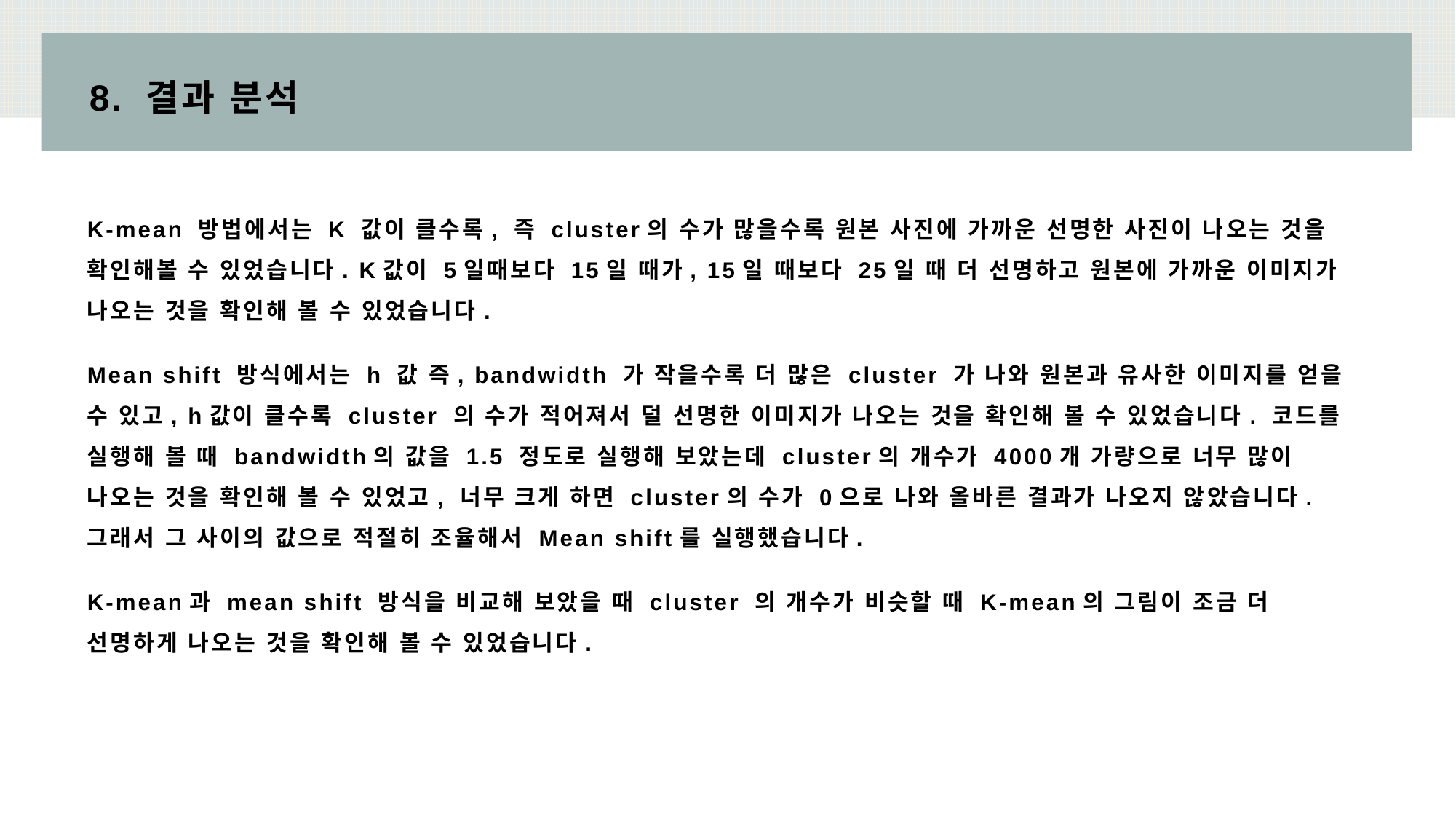

# 8. 결과 분석
K-mean 방법에서는 K 값이 클수록, 즉 cluster의 수가 많을수록 원본 사진에 가까운 선명한 사진이 나오는 것을 확인해볼 수 있었습니다. K값이 5일때보다 15일 때가, 15일 때보다 25일 때 더 선명하고 원본에 가까운 이미지가 나오는 것을 확인해 볼 수 있었습니다.
Mean shift 방식에서는 h 값 즉, bandwidth 가 작을수록 더 많은 cluster 가 나와 원본과 유사한 이미지를 얻을 수 있고, h값이 클수록 cluster 의 수가 적어져서 덜 선명한 이미지가 나오는 것을 확인해 볼 수 있었습니다. 코드를 실행해 볼 때 bandwidth의 값을 1.5 정도로 실행해 보았는데 cluster의 개수가 4000개 가량으로 너무 많이 나오는 것을 확인해 볼 수 있었고, 너무 크게 하면 cluster의 수가 0으로 나와 올바른 결과가 나오지 않았습니다. 그래서 그 사이의 값으로 적절히 조율해서 Mean shift를 실행했습니다.
K-mean과 mean shift 방식을 비교해 보았을 때 cluster 의 개수가 비슷할 때 K-mean의 그림이 조금 더 선명하게 나오는 것을 확인해 볼 수 있었습니다.